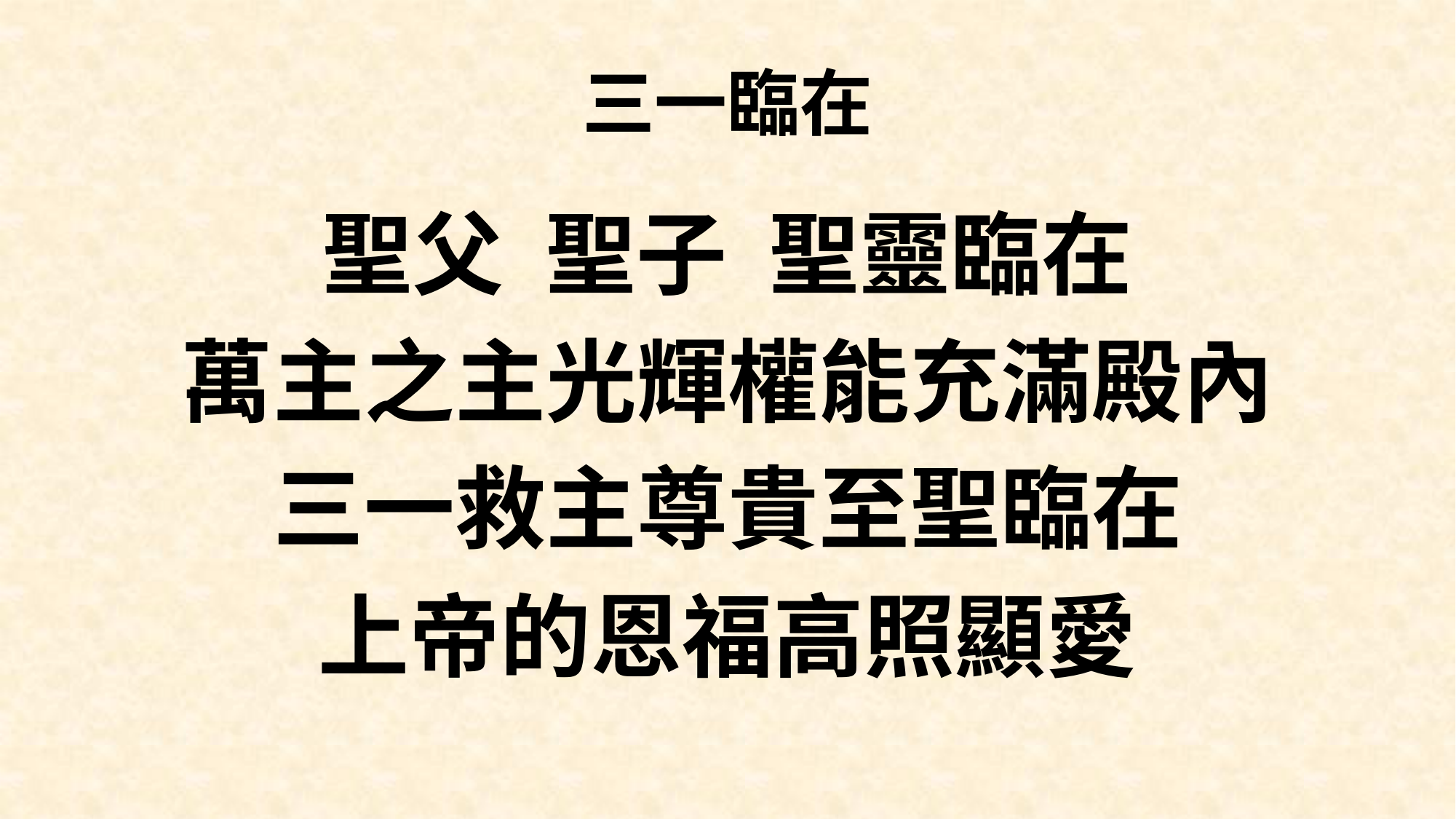

# 三一臨在
聖父  聖子  聖靈臨在
萬主之主光輝權能充滿殿內
三一救主尊貴至聖臨在
上帝的恩福高照顯愛